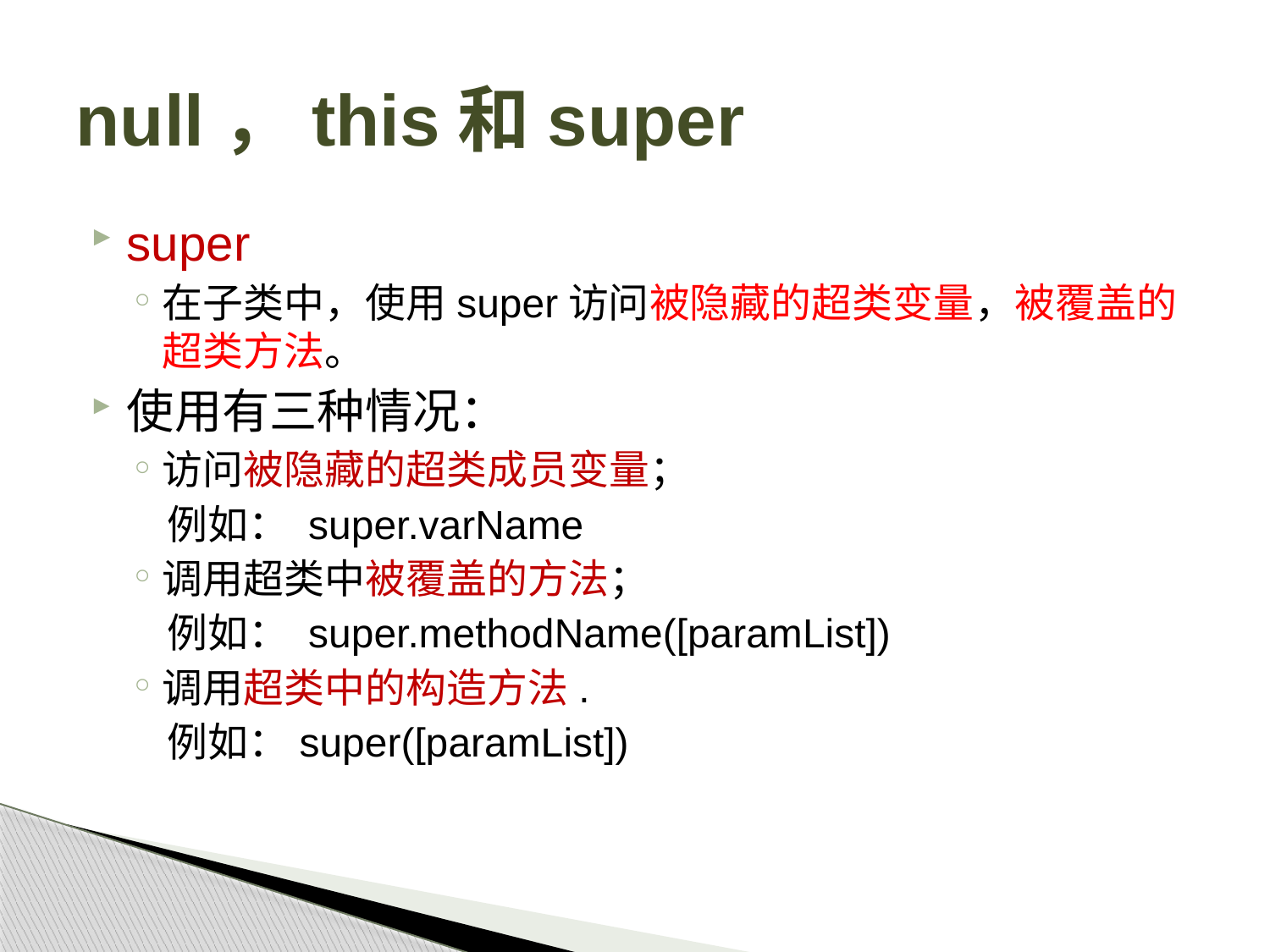

# null，this和super
super
在子类中，使用super访问被隐藏的超类变量，被覆盖的超类方法。
使用有三种情况：
访问被隐藏的超类成员变量；
   例如： super.varName
调用超类中被覆盖的方法；
   例如： super.methodName([paramList])
调用超类中的构造方法.
   例如：super([paramList])